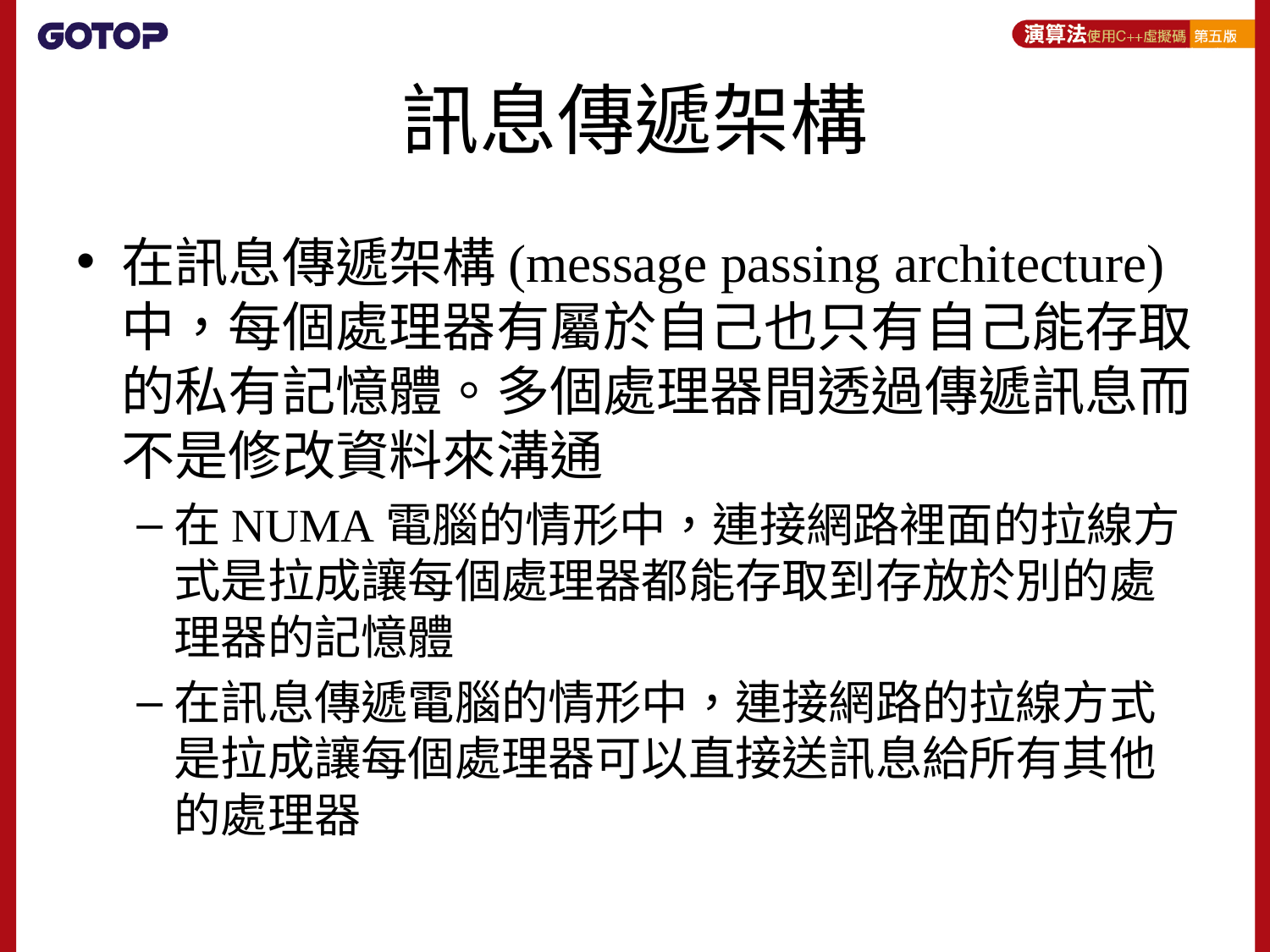

# 訊息傳遞架構
在訊息傳遞架構(message passing architecture)中，每個處理器有屬於自己也只有自己能存取的私有記憶體。多個處理器間透過傳遞訊息而不是修改資料來溝通
在NUMA電腦的情形中，連接網路裡面的拉線方式是拉成讓每個處理器都能存取到存放於別的處理器的記憶體
在訊息傳遞電腦的情形中，連接網路的拉線方式是拉成讓每個處理器可以直接送訊息給所有其他的處理器